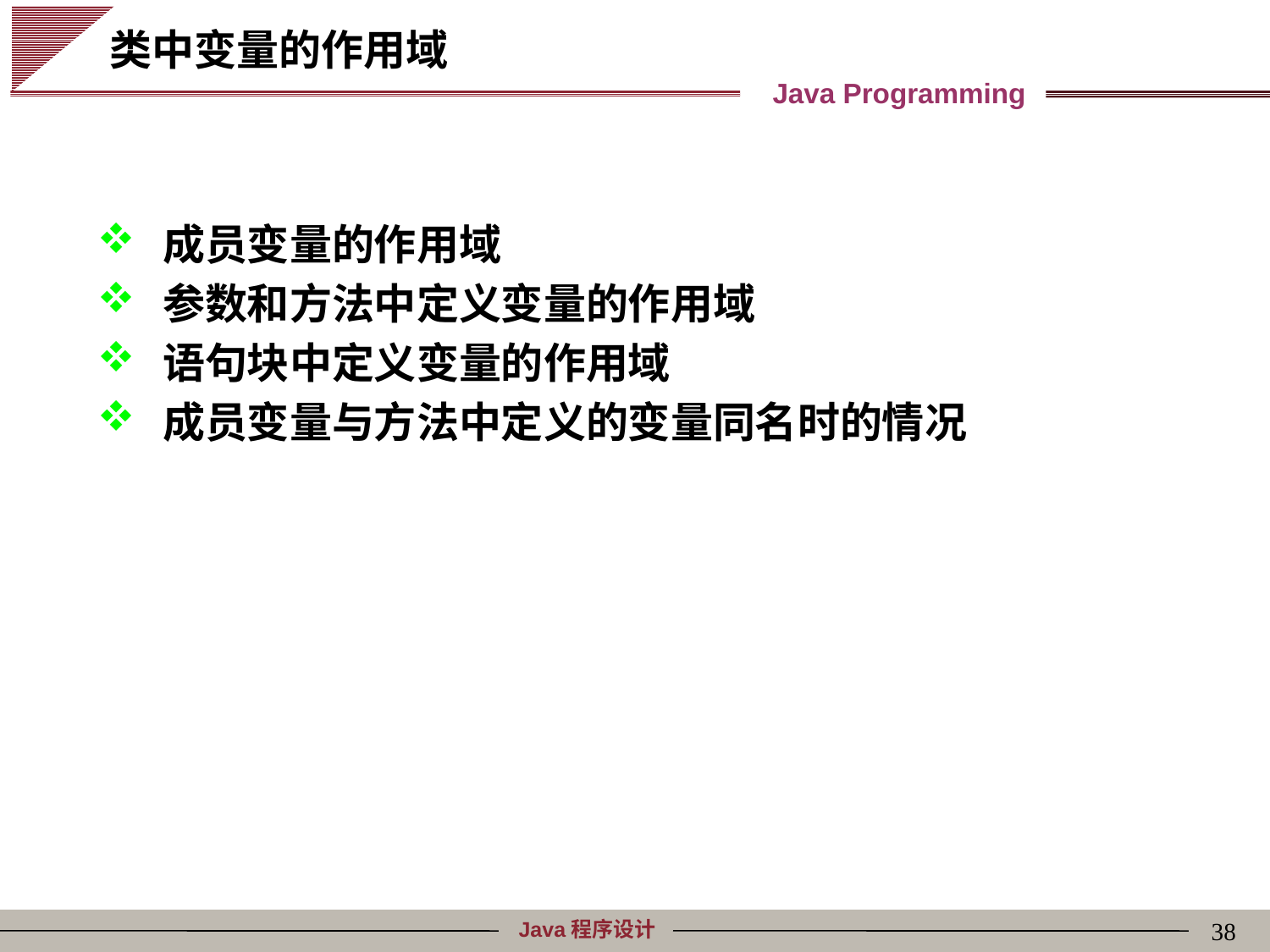

类中变量的作用域
成员变量的作用域
参数和方法中定义变量的作用域
语句块中定义变量的作用域
成员变量与方法中定义的变量同名时的情况